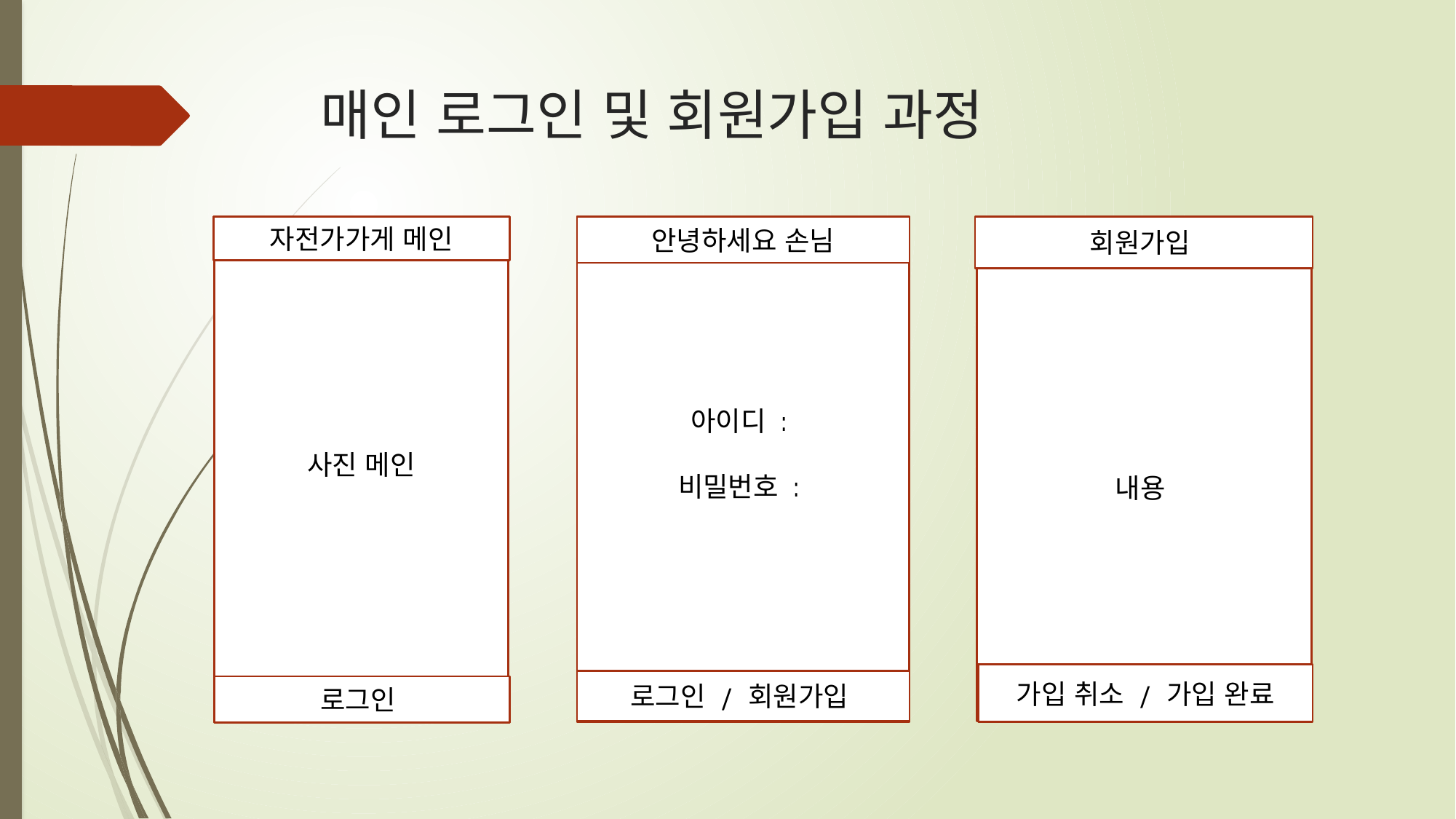

# 매인 로그인 및 회원가입 과정
아이디 :

비밀번호 :

회원가입
자전가가게 메인
사진 메인
안녕하세요 손님
내용
가입 취소 / 가입 완료
로그인 / 회원가입
로그인